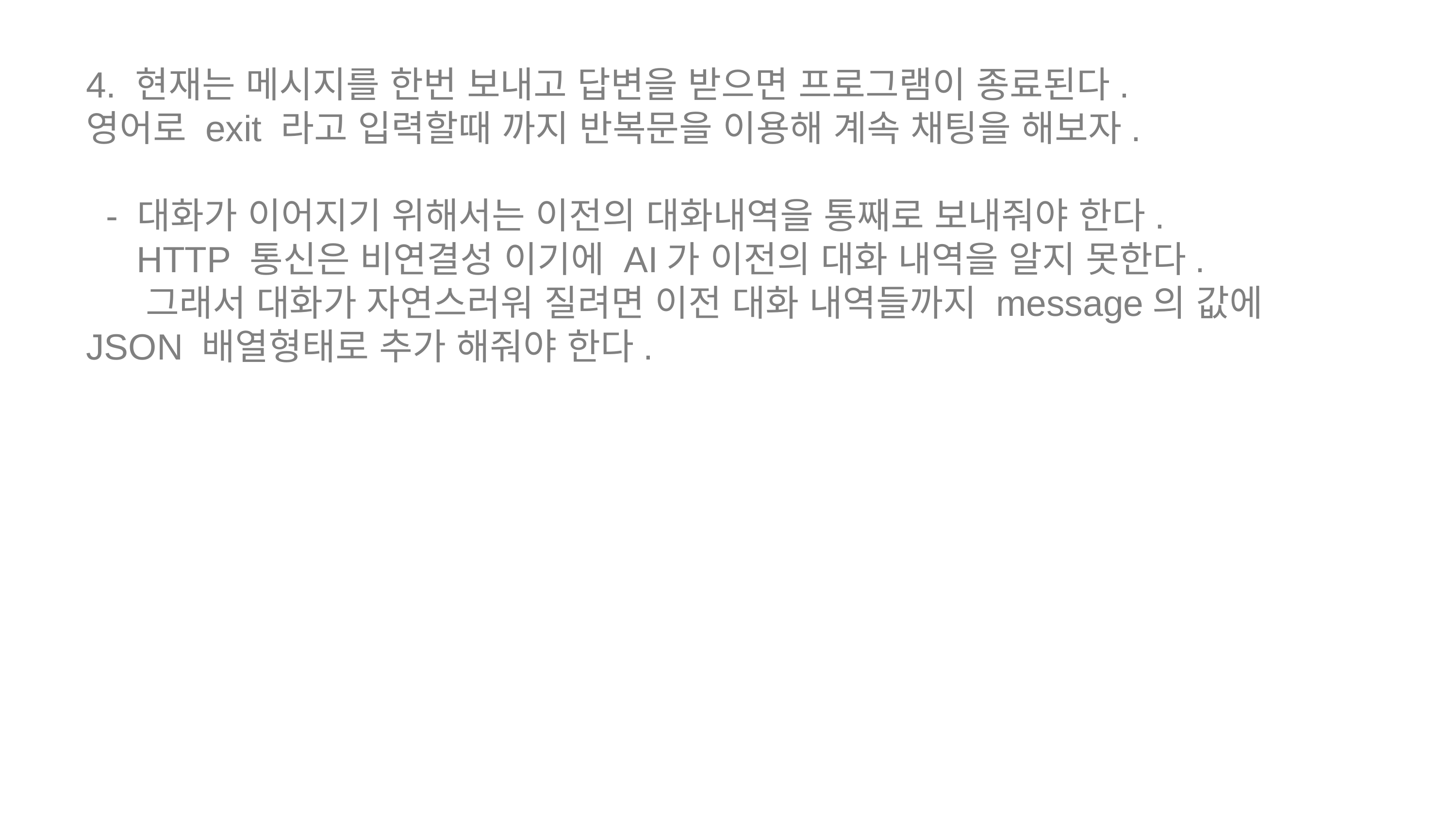

4. 현재는 메시지를 한번 보내고 답변을 받으면 프로그램이 종료된다.
영어로 exit 라고 입력할때 까지 반복문을 이용해 계속 채팅을 해보자.

  - 대화가 이어지기 위해서는 이전의 대화내역을 통째로 보내줘야 한다.
     HTTP 통신은 비연결성 이기에 AI가 이전의 대화 내역을 알지 못한다.
     그래서 대화가 자연스러워 질려면 이전 대화 내역들까지 message의 값에 JSON 배열형태로 추가 해줘야 한다.